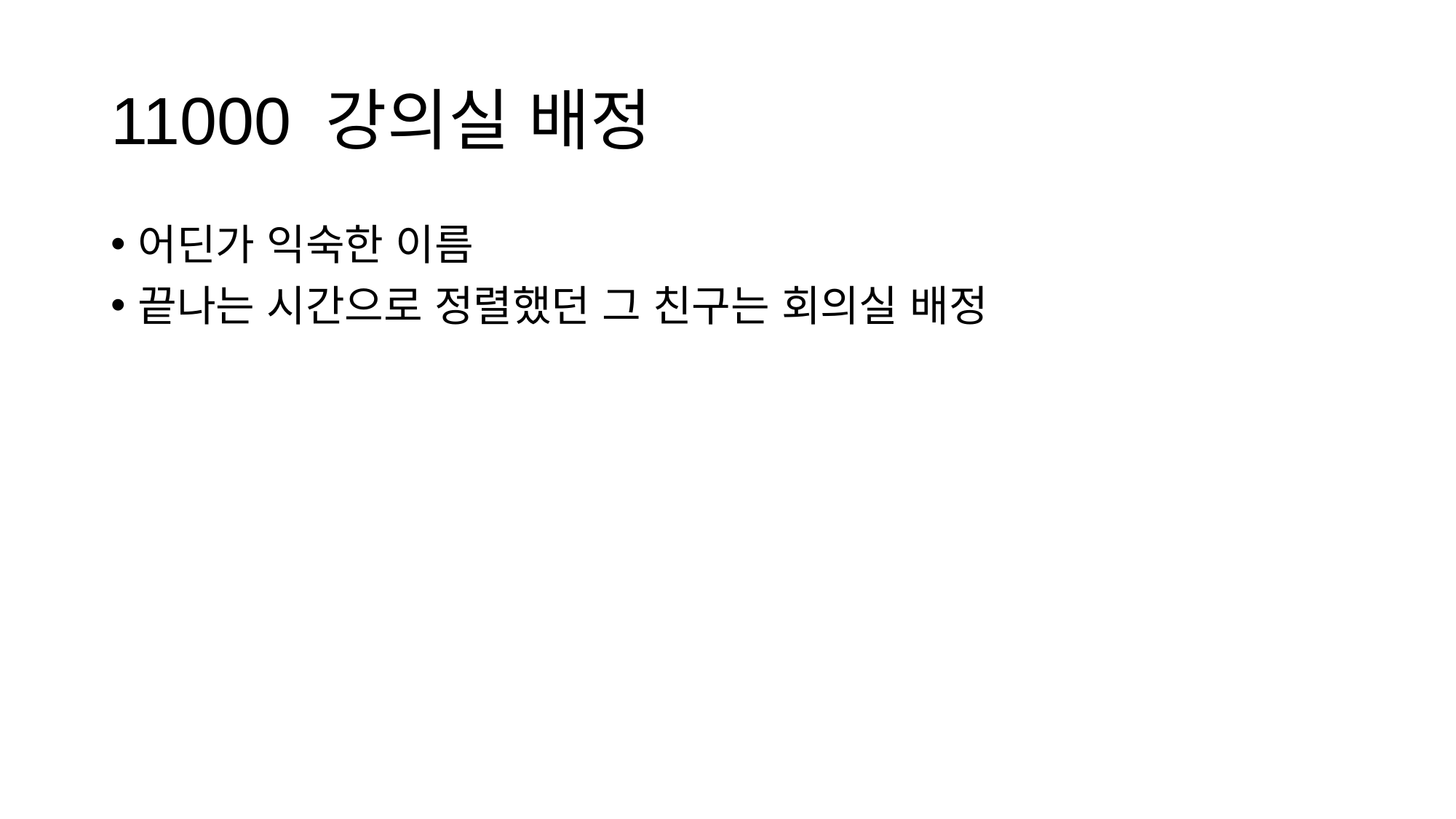

# 11000 강의실 배정
어딘가 익숙한 이름
끝나는 시간으로 정렬했던 그 친구는 회의실 배정